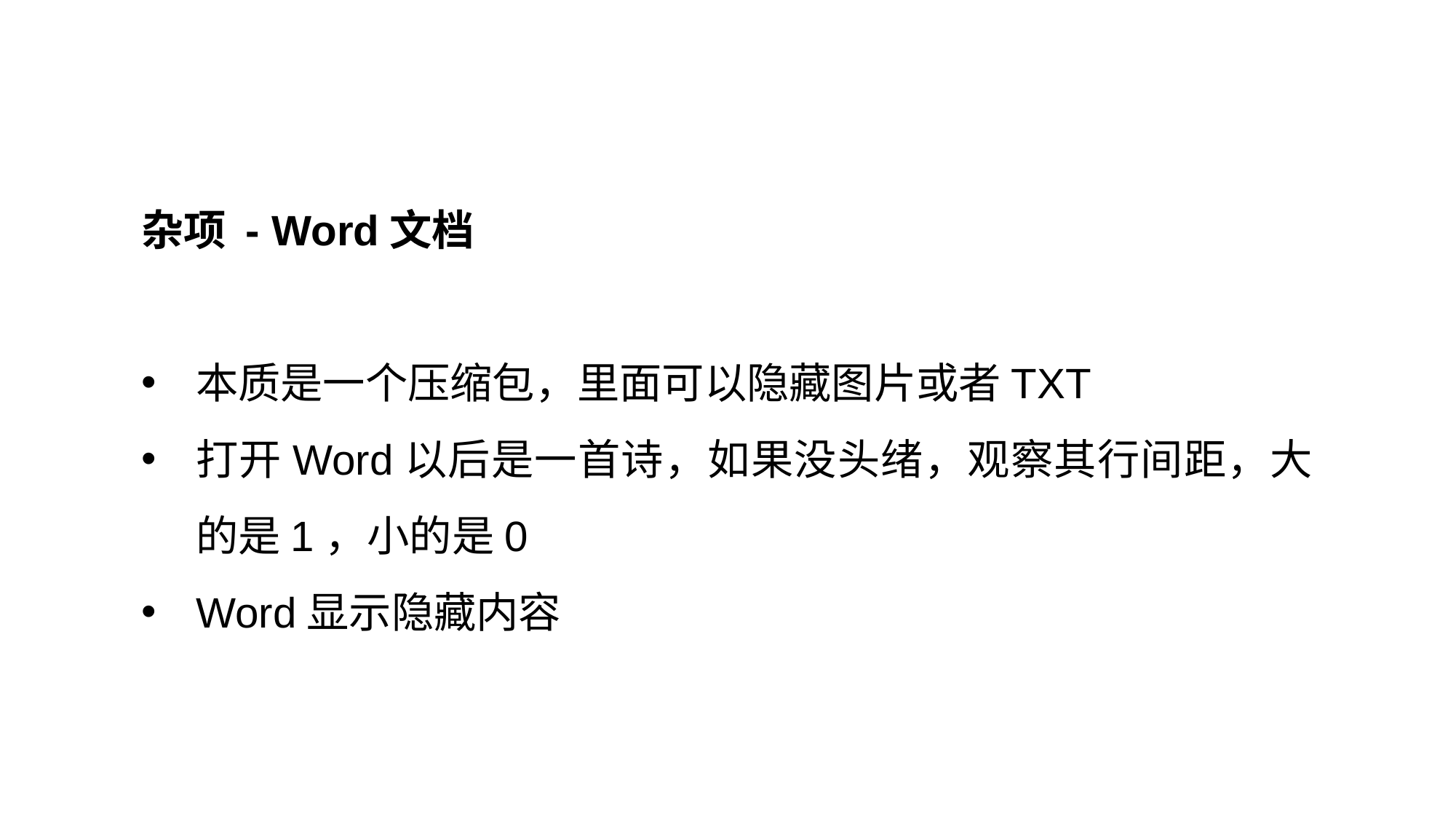

杂项 - Word文档

本质是一个压缩包，里面可以隐藏图片或者TXT
打开Word以后是一首诗，如果没头绪，观察其行间距，大的是1，小的是0
Word显示隐藏内容